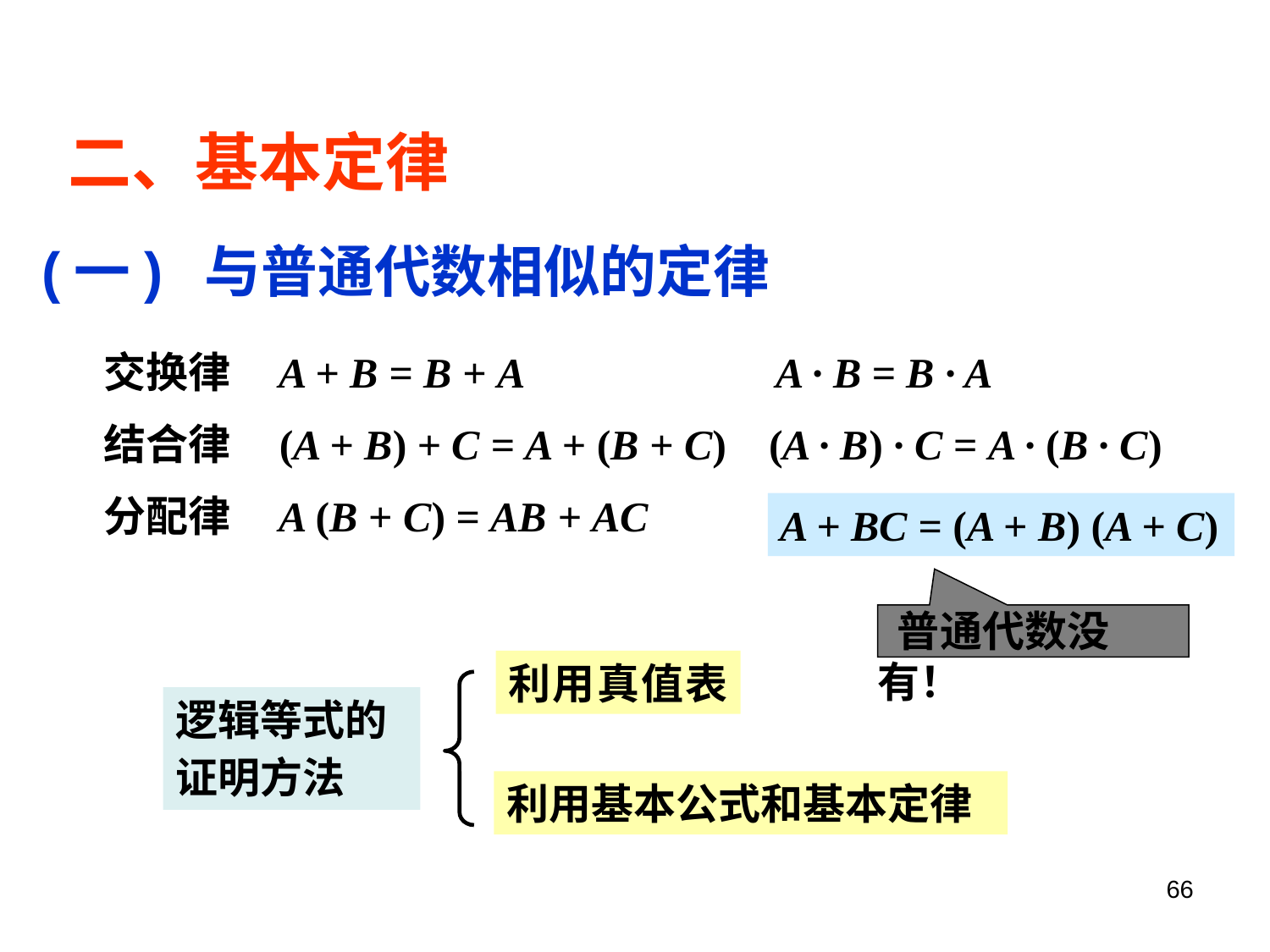

# 二、基本定律
  (一)  与普通代数相似的定律
交换律    A + B = B + A                        A · B = B · A
结合律    (A + B) + C = A + (B + C)    (A · B) · C = A · (B · C)
分配律    A (B + C) = AB + AC
A + BC = (A + B) (A + C)
 普通代数没有！
利用真值表

逻辑等式的
证明方法
利用基本公式和基本定律
66